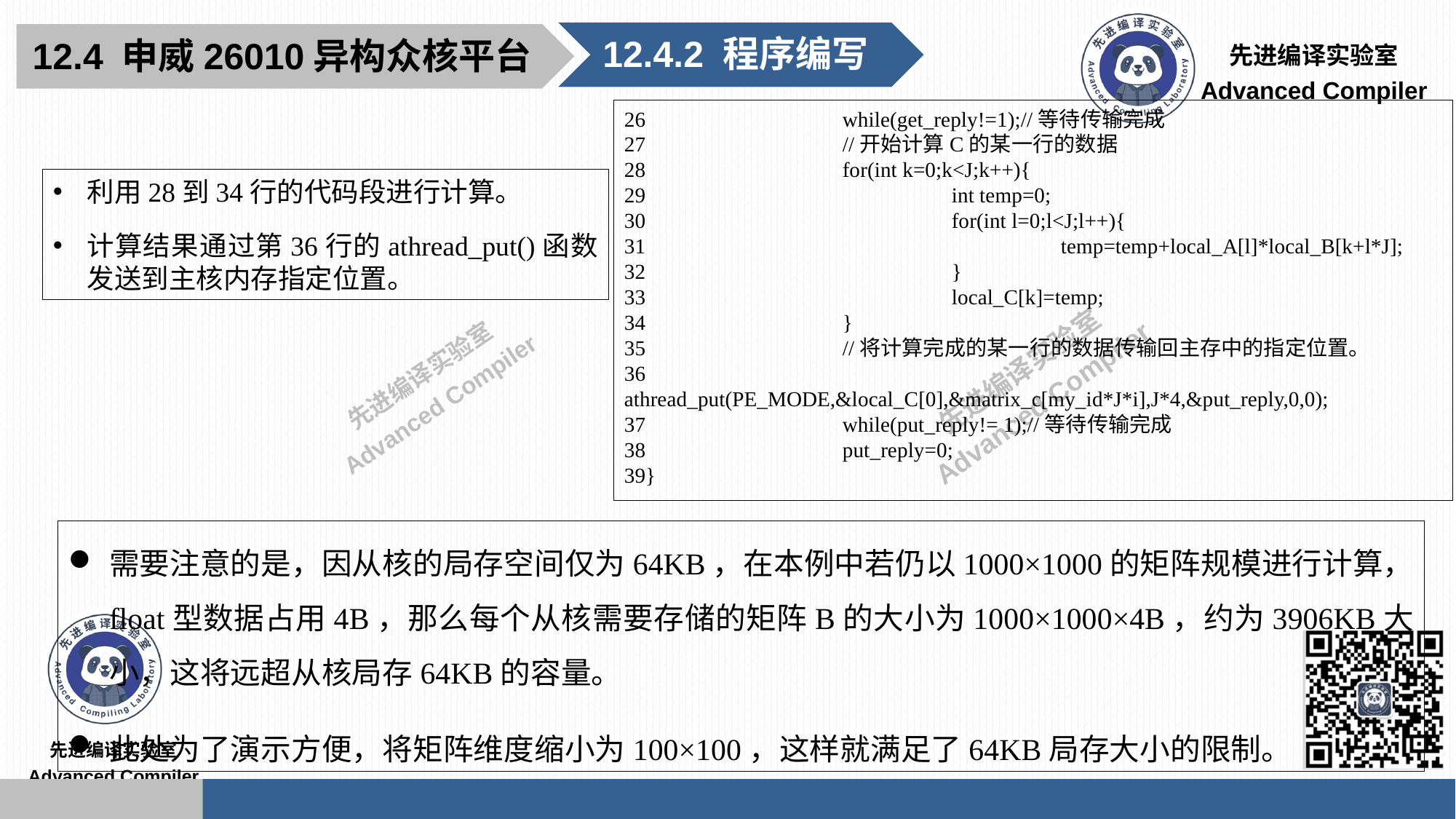

12.4.2 程序编写

12.4 申威26010异构众核平台
26		while(get_reply!=1);//等待传输完成
27		//开始计算C的某一行的数据
28		for(int k=0;k<J;k++){
29			int temp=0;
30			for(int l=0;l<J;l++){
31				temp=temp+local_A[l]*local_B[k+l*J];
32			}
33			local_C[k]=temp;
34		}
35		//将计算完成的某一行的数据传输回主存中的指定位置。
36		athread_put(PE_MODE,&local_C[0],&matrix_c[my_id*J*i],J*4,&put_reply,0,0);
37		while(put_reply!= 1);//等待传输完成
38		put_reply=0;
39}
利用28到34行的代码段进行计算。
计算结果通过第36行的athread_put()函数发送到主核内存指定位置。
需要注意的是，因从核的局存空间仅为64KB，在本例中若仍以1000×1000的矩阵规模进行计算，float型数据占用4B，那么每个从核需要存储的矩阵B的大小为1000×1000×4B，约为3906KB大小，这将远超从核局存64KB的容量。
此处为了演示方便，将矩阵维度缩小为100×100，这样就满足了64KB局存大小的限制。